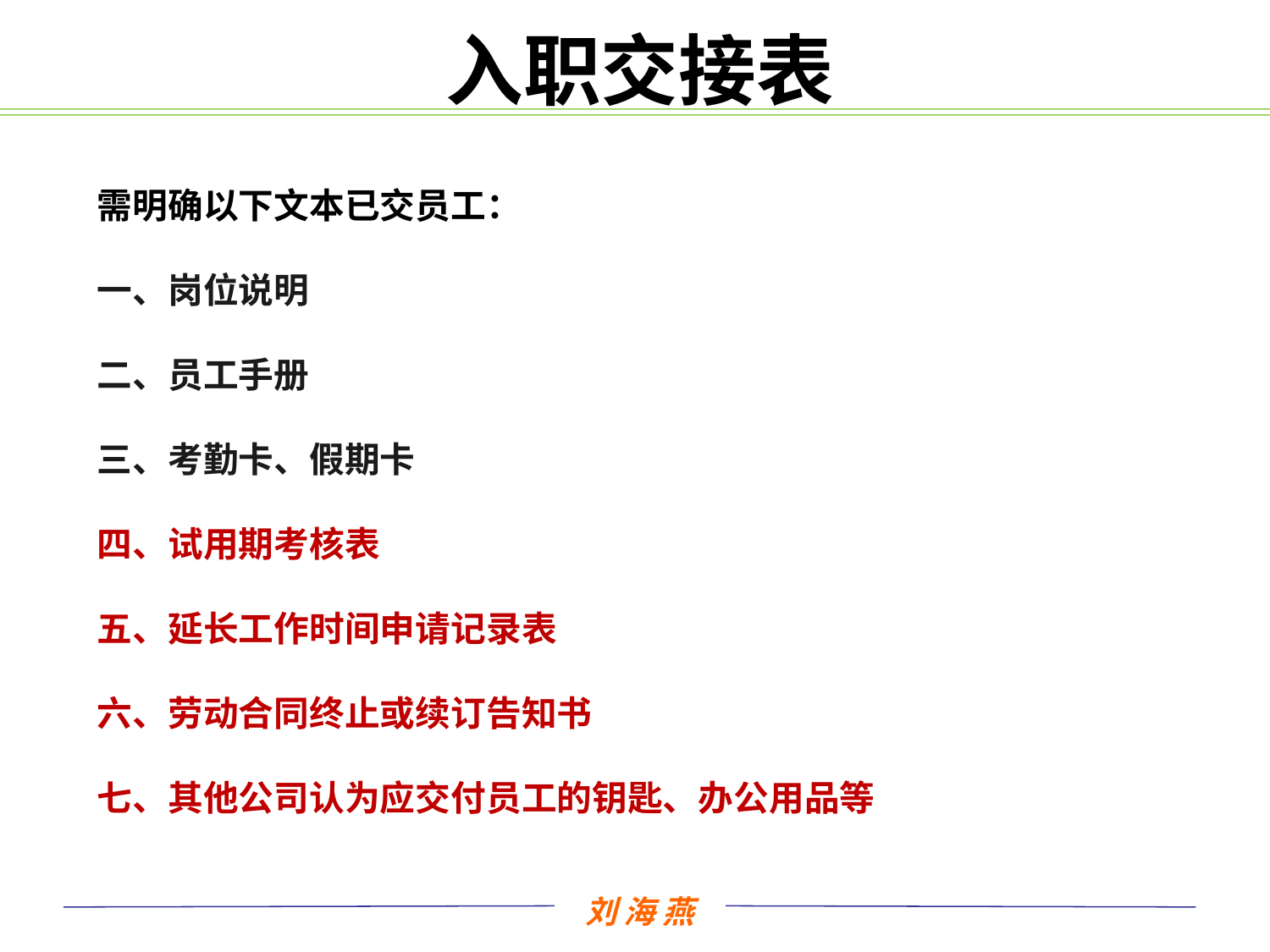

# 入职交接表
需明确以下文本已交员工：
一、岗位说明
二、员工手册
三、考勤卡、假期卡
四、试用期考核表
五、延长工作时间申请记录表
六、劳动合同终止或续订告知书
七、其他公司认为应交付员工的钥匙、办公用品等